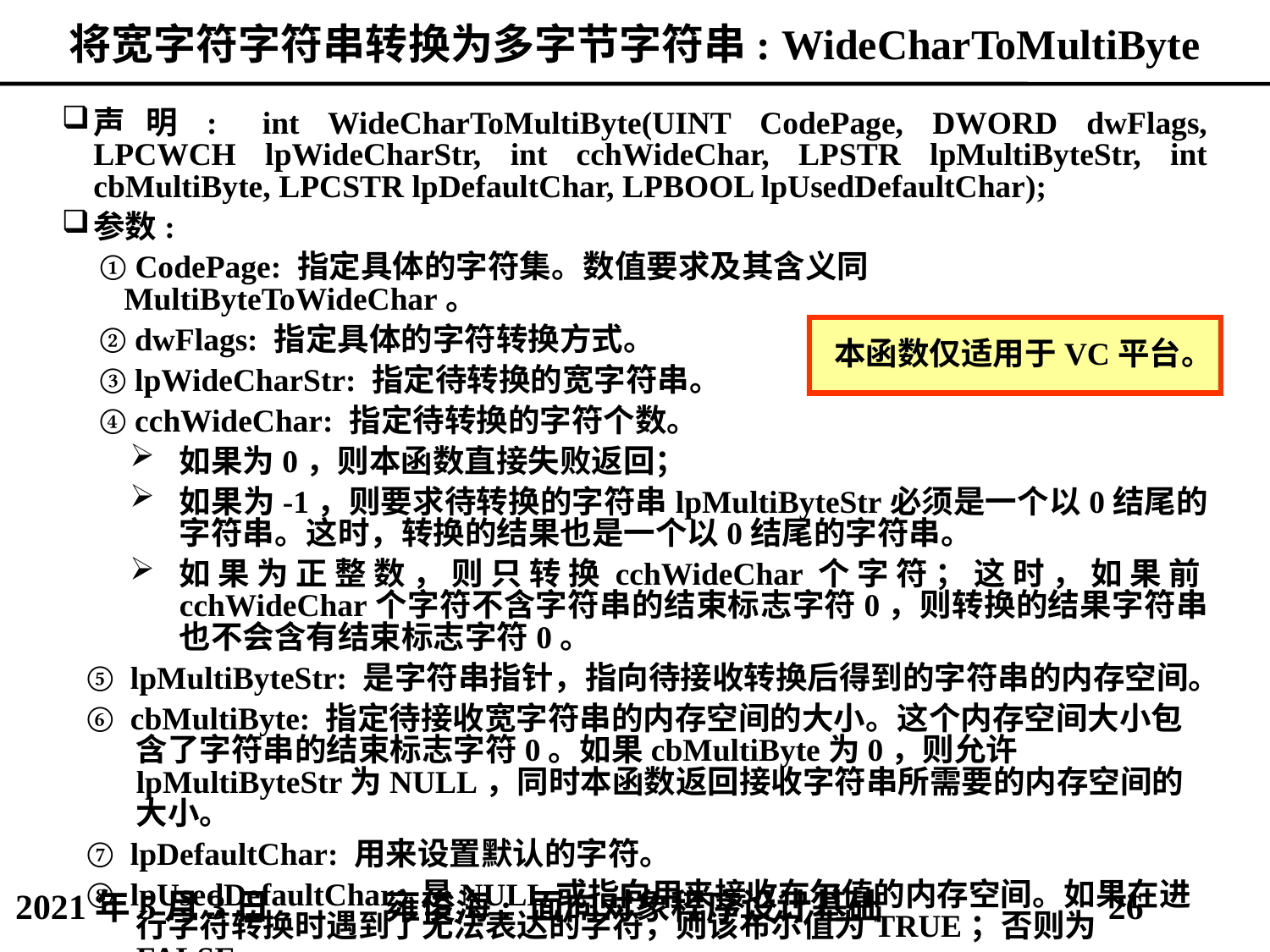

# 将宽字符字符串转换为多字节字符串: WideCharToMultiByte

声明:	int WideCharToMultiByte(UINT CodePage, DWORD dwFlags, LPCWCH lpWideCharStr, int cchWideChar, LPSTR lpMultiByteStr, int cbMultiByte, LPCSTR lpDefaultChar, LPBOOL lpUsedDefaultChar);
参数:
① CodePage: 指定具体的字符集。数值要求及其含义同MultiByteToWideChar。
② dwFlags: 指定具体的字符转换方式。
③ lpWideCharStr: 指定待转换的宽字符串。
 cchWideChar: 指定待转换的字符个数。
如果为0，则本函数直接失败返回；
如果为-1，则要求待转换的字符串lpMultiByteStr必须是一个以0结尾的字符串。这时，转换的结果也是一个以0结尾的字符串。
如果为正整数，则只转换cchWideChar个字符；这时，如果前cchWideChar个字符不含字符串的结束标志字符0，则转换的结果字符串也不会含有结束标志字符0。
⑤  lpMultiByteStr: 是字符串指针，指向待接收转换后得到的字符串的内存空间。
⑥  cbMultiByte: 指定待接收宽字符串的内存空间的大小。这个内存空间大小包含了字符串的结束标志字符0。如果cbMultiByte为0，则允许lpMultiByteStr为NULL，同时本函数返回接收字符串所需要的内存空间的大小。
⑦  lpDefaultChar: 用来设置默认的字符。
⑧  lpUsedDefaultChar: 是NULL或指向用来接收布尔值的内存空间。如果在进行字符转换时遇到了无法表达的字符，则该布尔值为TRUE；否则为FALSE。
本函数仅适用于VC平台。
2021年5月3日
雍俊海: 面向对象程序设计基础
26